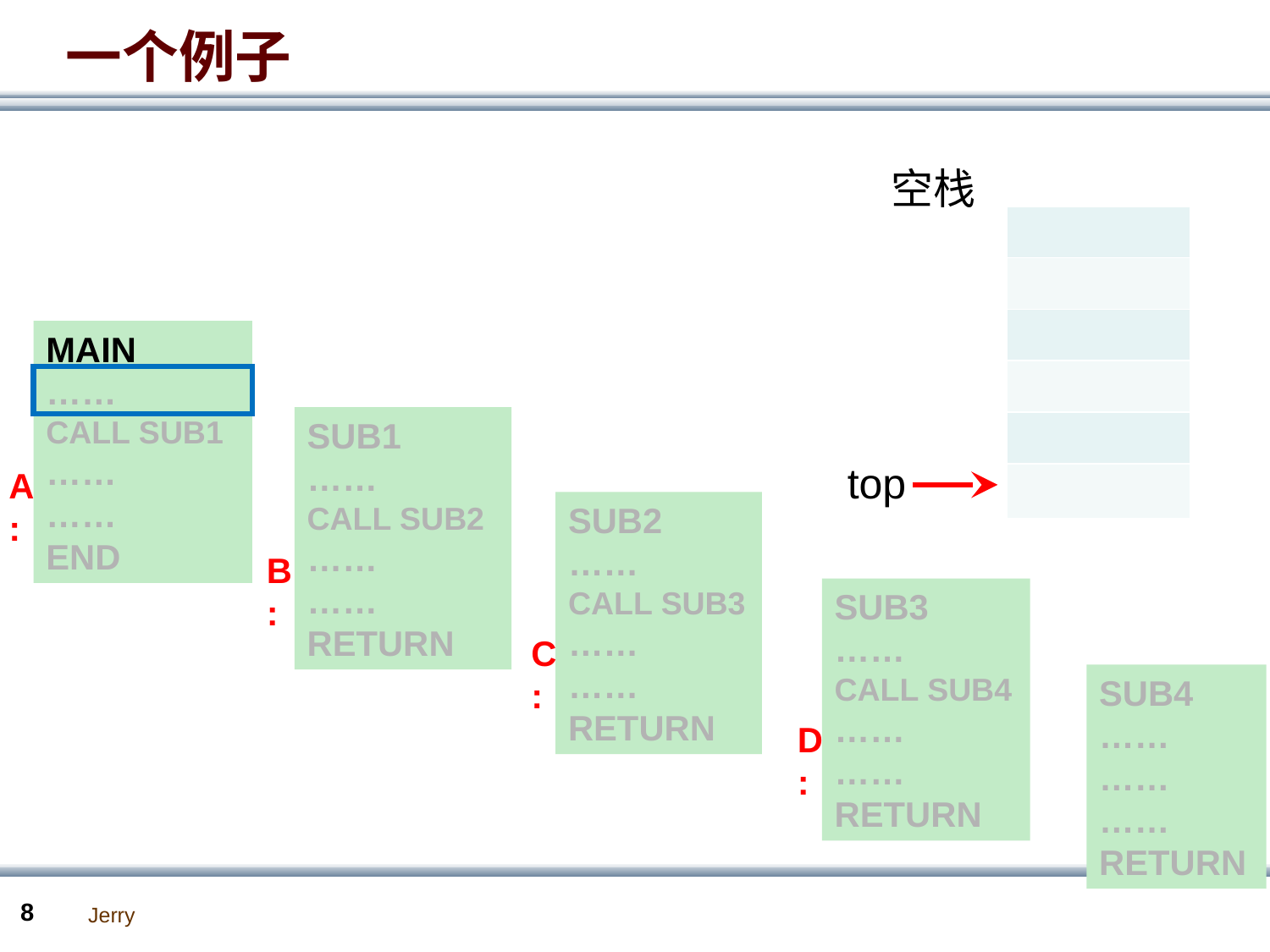

一个例子
空栈
|  |
| --- |
|  |
|  |
|  |
|  |
|  |
MAIN
……
CALL SUB1
……
……
END

SUB1
……
CALL SUB2
……
……
RETURN
top
A:
SUB2
……
CALL SUB3
……
……
RETURN
B:
SUB3
……
CALL SUB4
……
……
RETURN
C:
SUB4
……
……
……
RETURN
D: